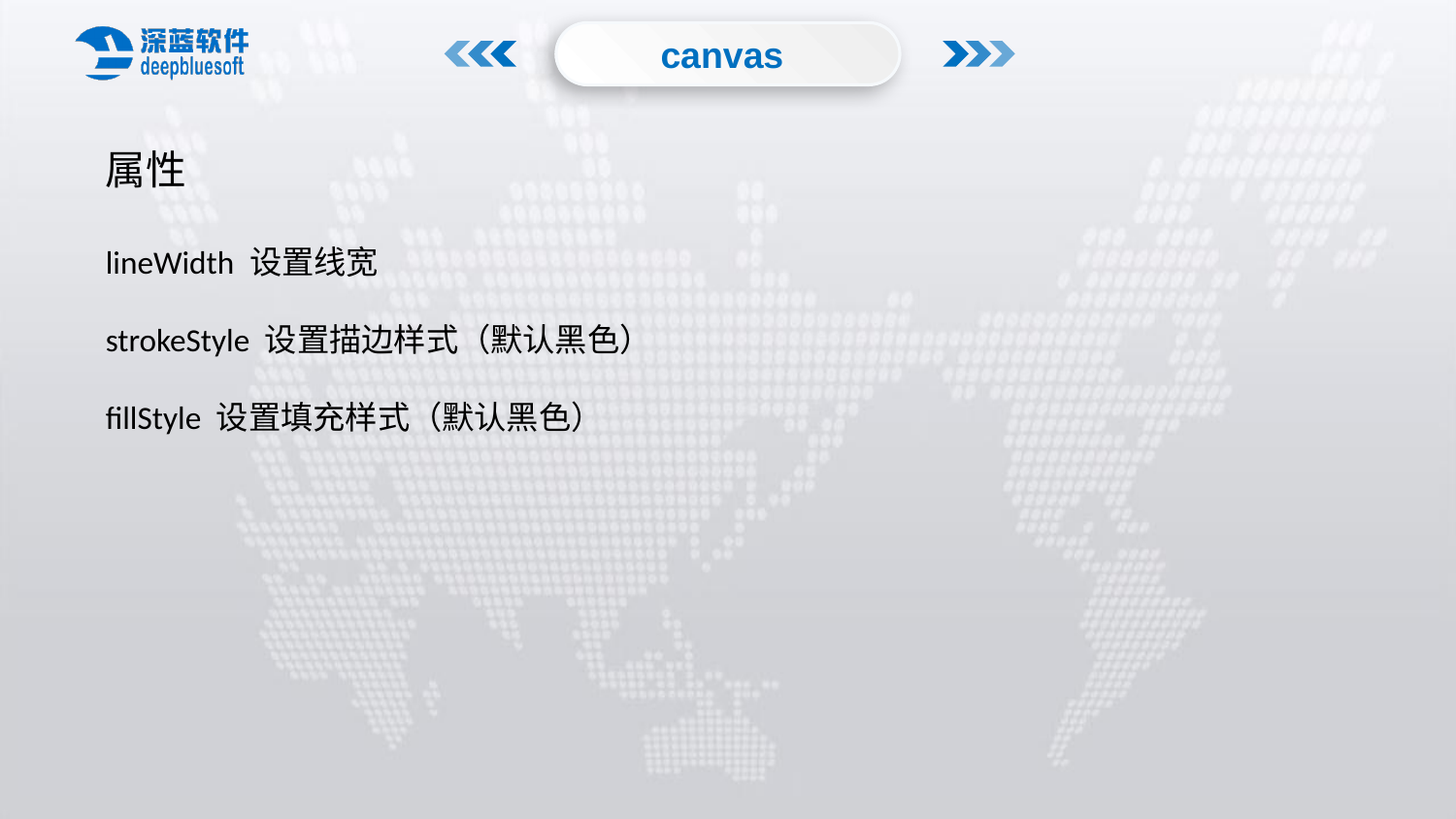

canvas

属性

lineWidth 设置线宽

strokeStyle 设置描边样式（默认黑色）

fillStyle 设置填充样式（默认黑色）